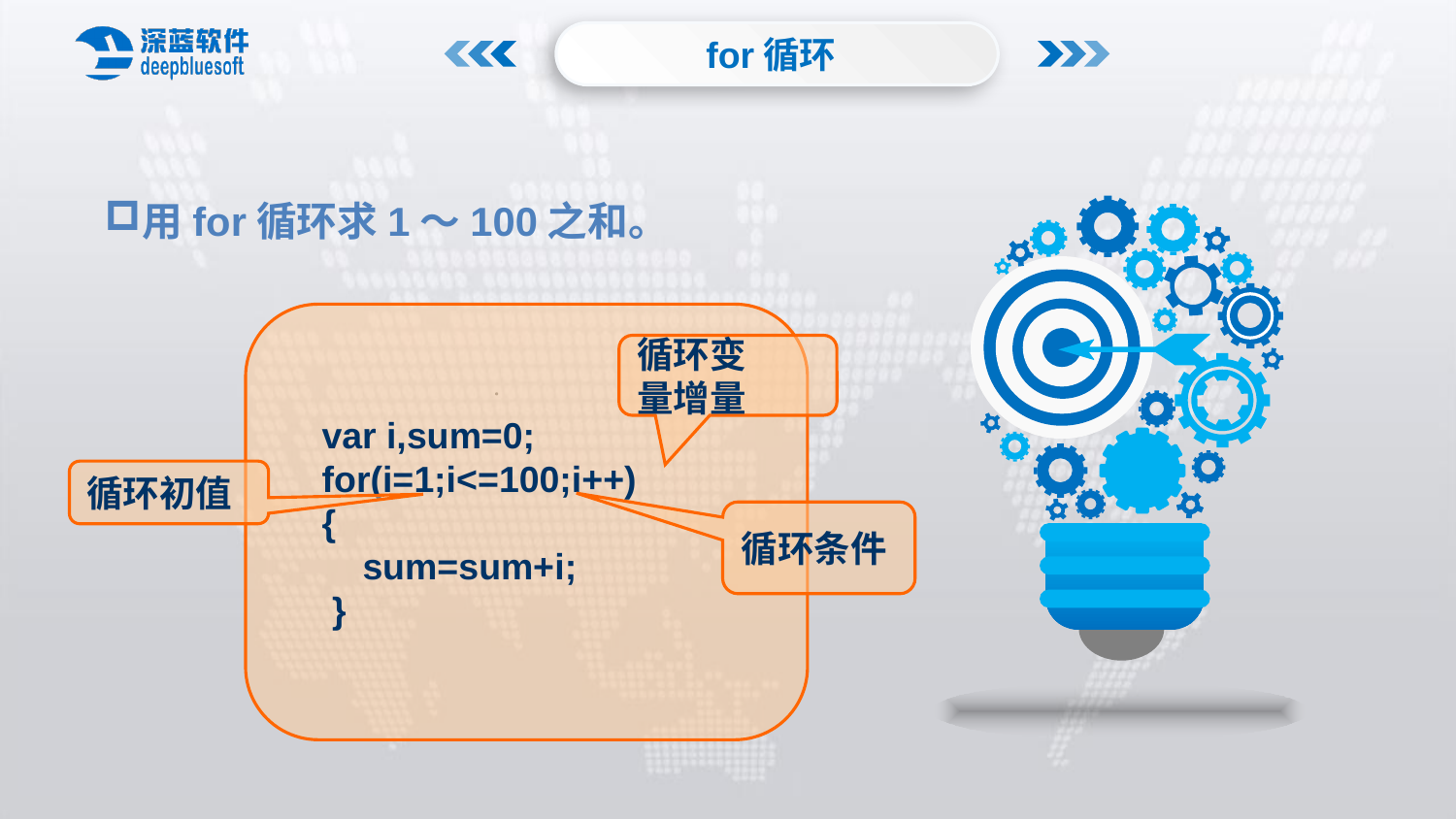

for循环

用for循环求1～100之和。

    var i,sum=0;
    for(i=1;i<=100;i++)
    {
        sum=sum+i;
     }
循环变
量增量

循环初值
循环条件